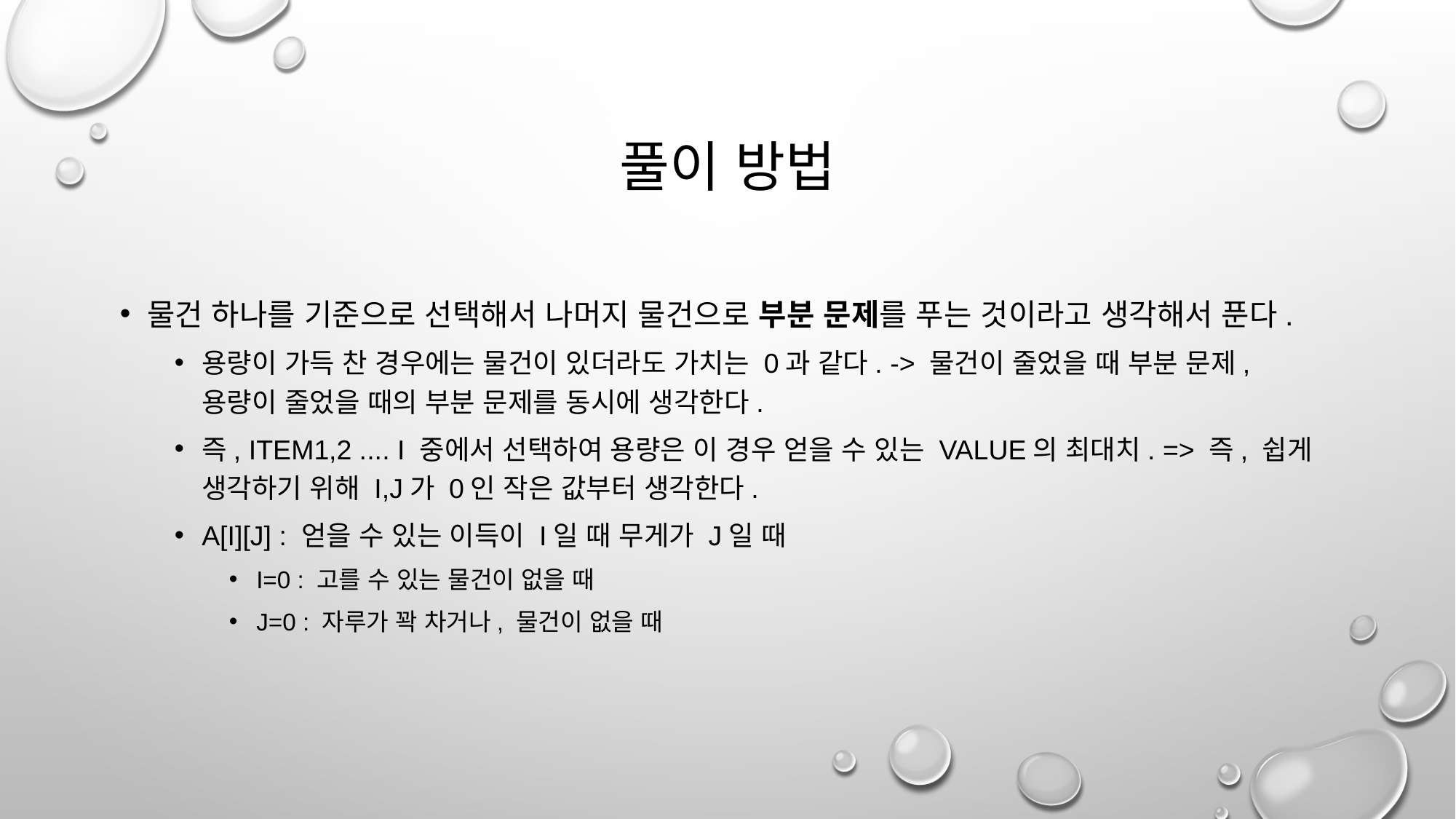

# 풀이 방법
물건 하나를 기준으로 선택해서 나머지 물건으로 부분 문제를 푸는 것이라고 생각해서 푼다.
용량이 가득 찬 경우에는 물건이 있더라도 가치는 0과 같다. -> 물건이 줄었을 때 부분 문제, 용량이 줄었을 때의 부분 문제를 동시에 생각한다.
즉, item1,2 .... i 중에서 선택하여 용량은 이 경우 얻을 수 있는 value의 최대치. => 즉, 쉽게 생각하기 위해 i,j가 0인 작은 값부터 생각한다.
A[i][j] : 얻을 수 있는 이득이 i일 때 무게가 j일 때
i=0 : 고를 수 있는 물건이 없을 때
j=0 : 자루가 꽉 차거나, 물건이 없을 때